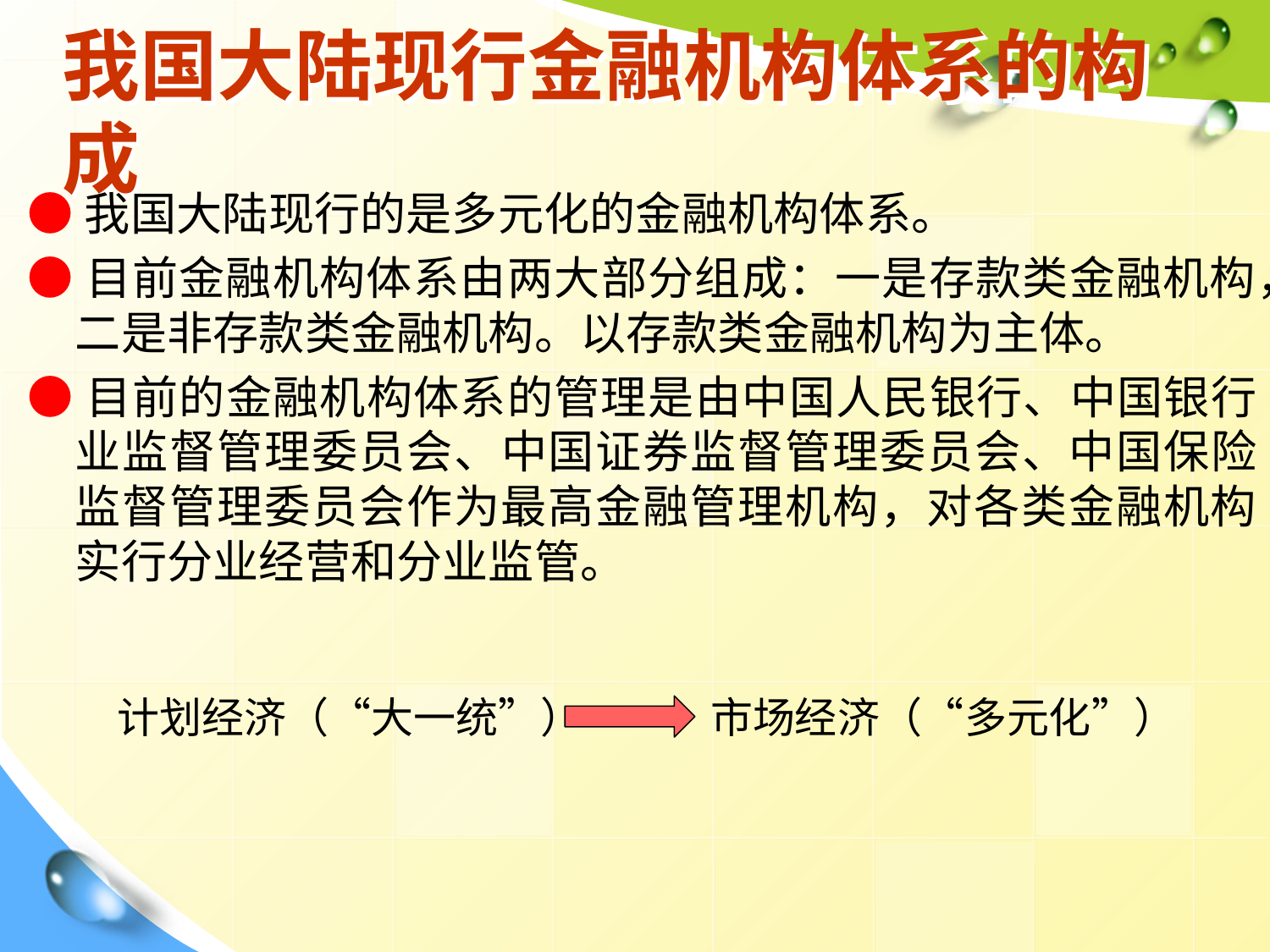

# 我国大陆现行金融机构体系的构成
●我国大陆现行的是多元化的金融机构体系。
●目前金融机构体系由两大部分组成：一是存款类金融机构，二是非存款类金融机构。以存款类金融机构为主体。
●目前的金融机构体系的管理是由中国人民银行、中国银行业监督管理委员会、中国证券监督管理委员会、中国保险监督管理委员会作为最高金融管理机构，对各类金融机构实行分业经营和分业监管。

 市场经济（“多元化”）
计划经济（“大一统”）